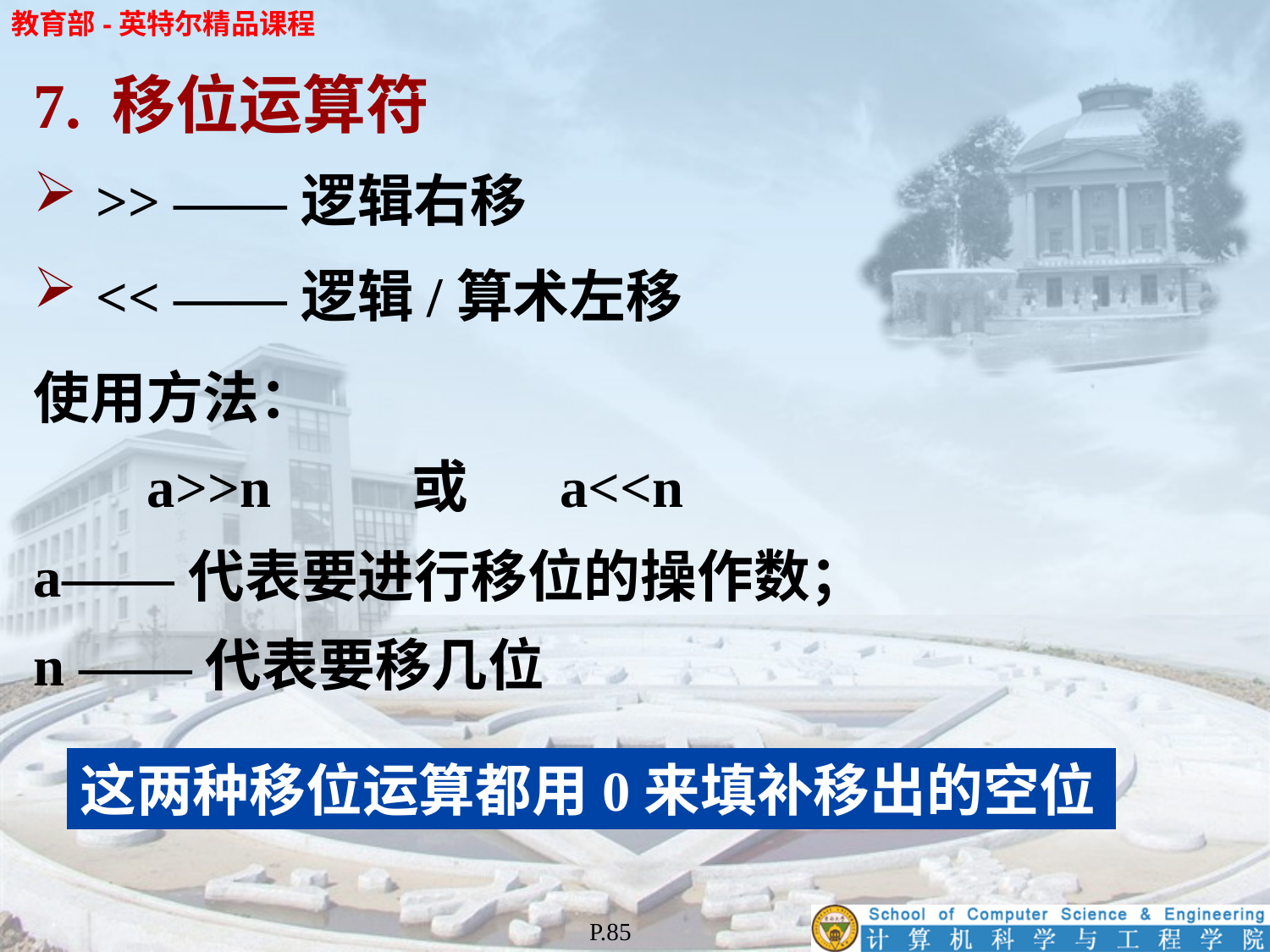

7. 移位运算符
>> ——逻辑右移
<< ——逻辑/算术左移
使用方法：
        a>>n         或      a<<n
a——代表要进行移位的操作数；
n ——代表要移几位
这两种移位运算都用0来填补移出的空位
P.85